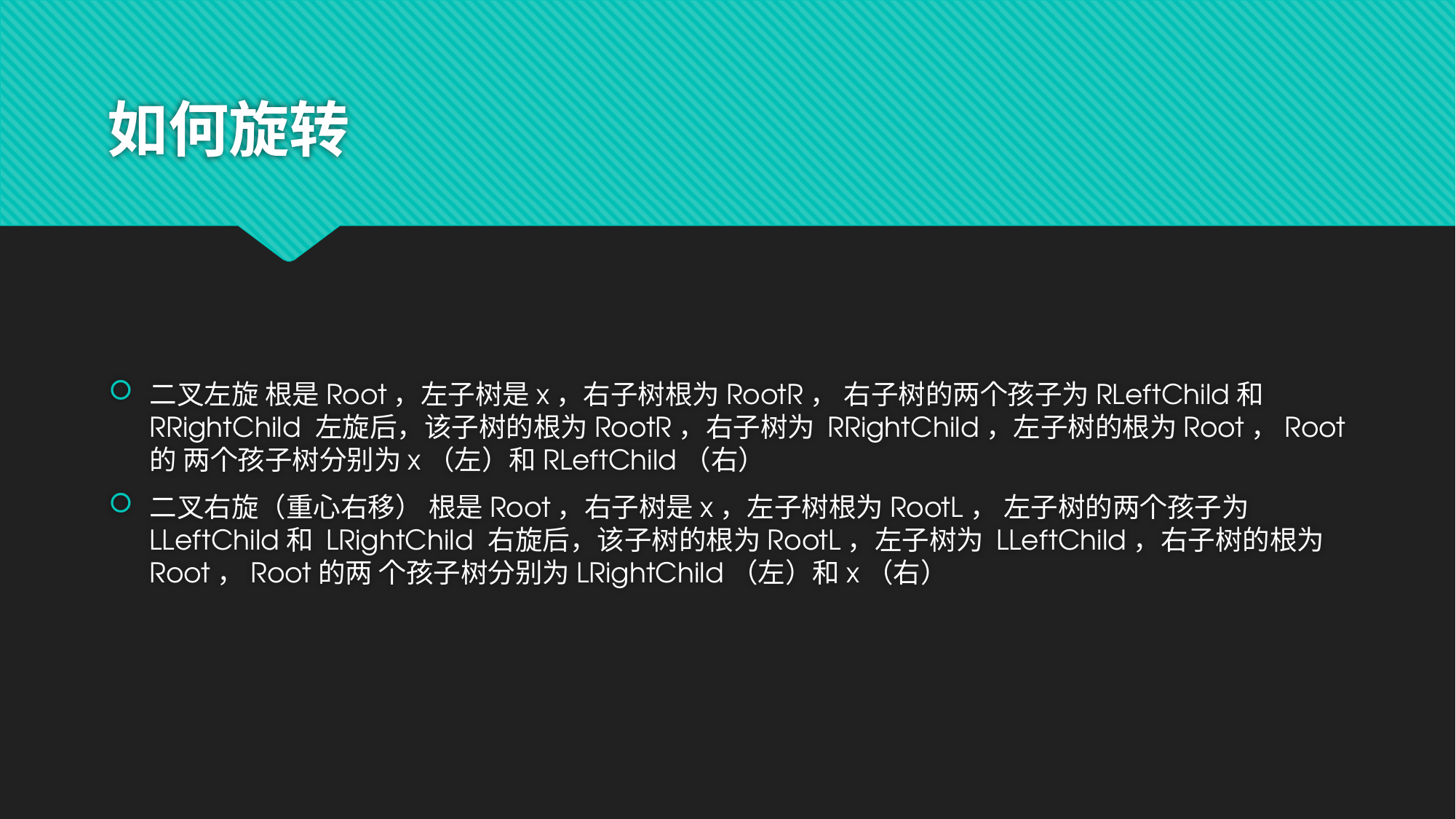

# 如何旋转
二叉左旋 根是Root，左子树是x，右子树根为RootR， 右子树的两个孩子为RLeftChild和 RRightChild 左旋后，该子树的根为RootR，右子树为 RRightChild，左子树的根为Root，Root的 两个孩子树分别为x（左）和RLeftChild（右）
二叉右旋（重心右移） 根是Root，右子树是x，左子树根为RootL， 左子树的两个孩子为LLeftChild和 LRightChild 右旋后，该子树的根为RootL，左子树为 LLeftChild，右子树的根为Root，Root的两 个孩子树分别为LRightChild（左）和x（右）